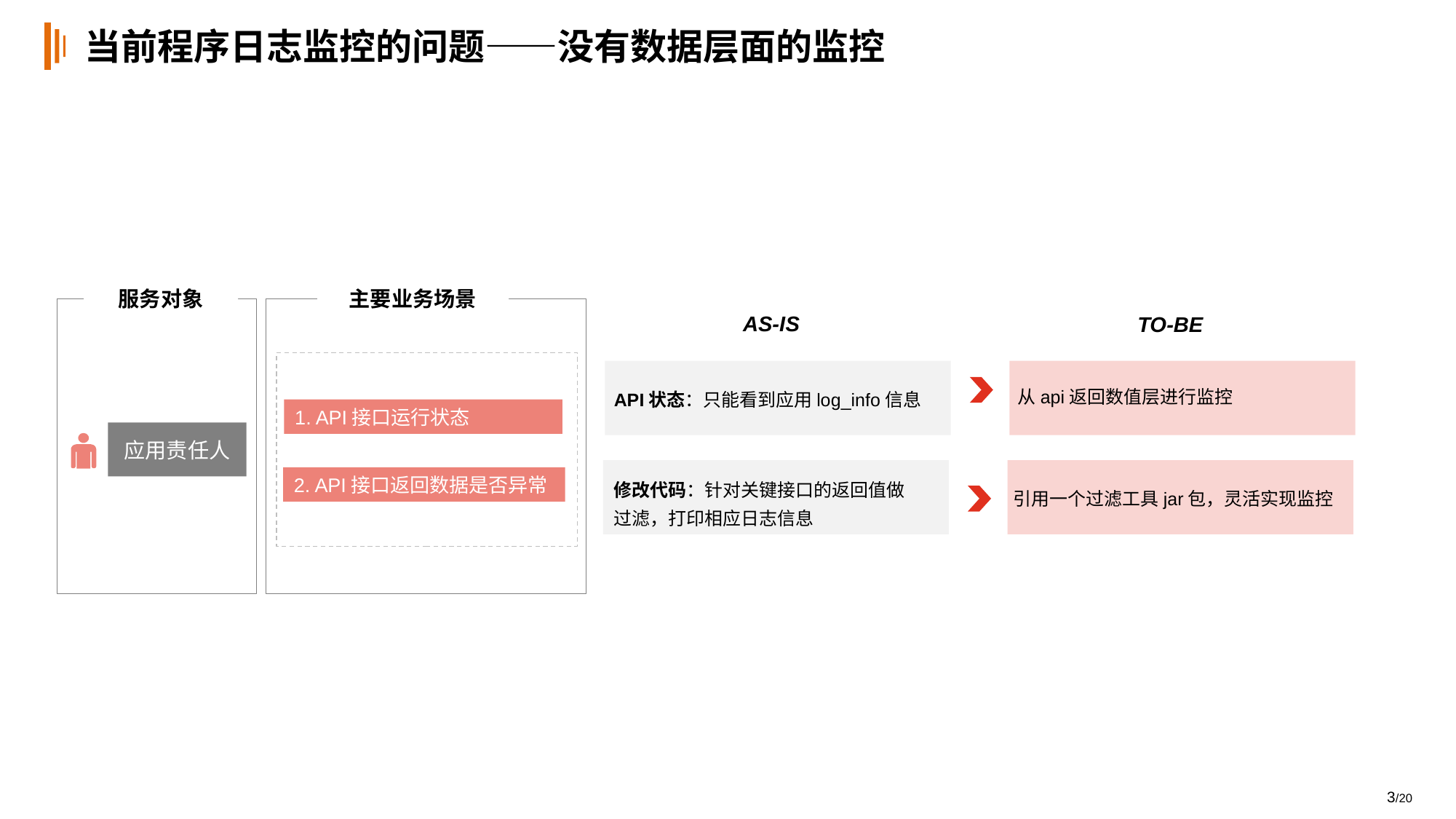

# 当前程序日志监控的问题——没有数据层面的监控
服务对象
主要业务场景

AS-IS
TO-BE

1. API接口运行状态
应用责任人
2. API接口返回数据是否异常

API状态：只能看到应用log_info信息

修改代码：针对关键接口的返回值做过滤，打印相应日志信息
引用一个过滤工具jar包，灵活实现监控

从api返回数值层进行监控